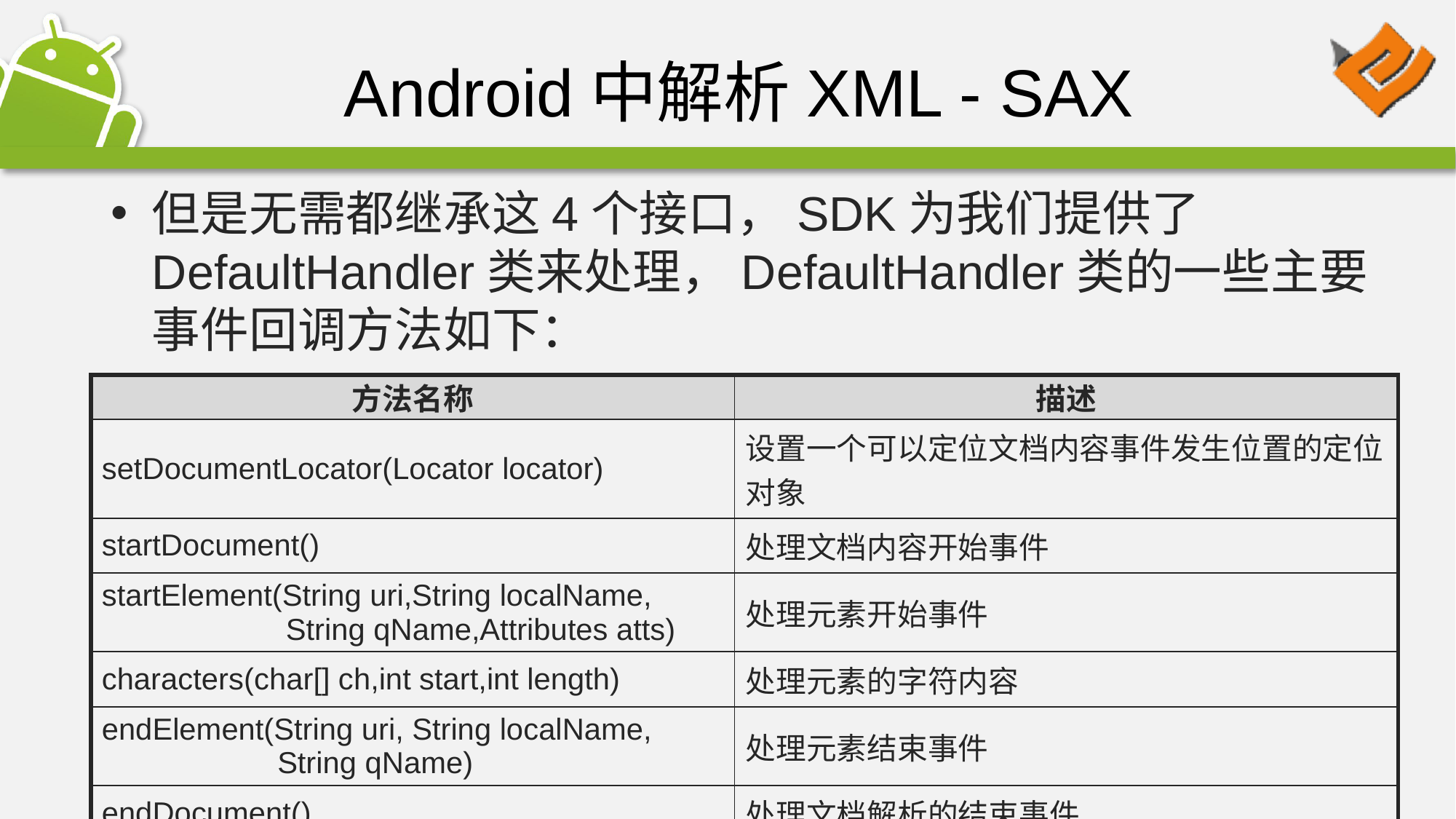

# Android中解析XML - SAX
但是无需都继承这4个接口，SDK为我们提供了DefaultHandler类来处理，DefaultHandler类的一些主要事件回调方法如下：
| 方法名称 | 描述 |
| --- | --- |
| setDocumentLocator(Locator locator) | 设置一个可以定位文档内容事件发生位置的定位对象 |
| startDocument() | 处理文档内容开始事件 |
| startElement(String uri,String localName, String qName,Attributes atts) | 处理元素开始事件 |
| characters(char[] ch,int start,int length) | 处理元素的字符内容 |
| endElement(String uri, String localName, String qName) | 处理元素结束事件 |
| endDocument() | 处理文档解析的结束事件 |